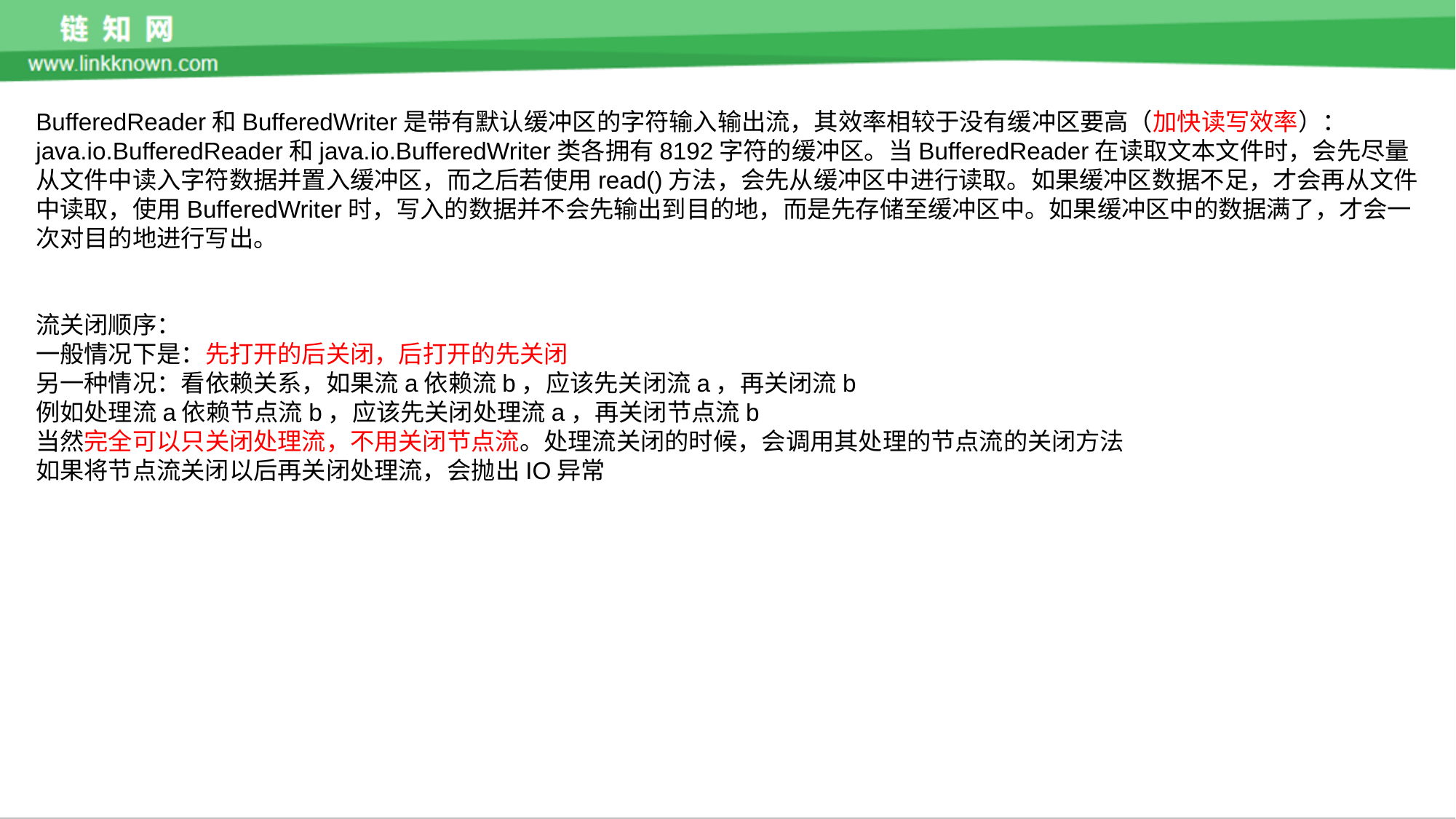

BufferedReader和BufferedWriter是带有默认缓冲区的字符输入输出流，其效率相较于没有缓冲区要高（加快读写效率）：
java.io.BufferedReader和java.io.BufferedWriter类各拥有8192字符的缓冲区。当BufferedReader在读取文本文件时，会先尽量从文件中读入字符数据并置入缓冲区，而之后若使用read()方法，会先从缓冲区中进行读取。如果缓冲区数据不足，才会再从文件中读取，使用BufferedWriter时，写入的数据并不会先输出到目的地，而是先存储至缓冲区中。如果缓冲区中的数据满了，才会一次对目的地进行写出。

流关闭顺序：
一般情况下是：先打开的后关闭，后打开的先关闭
另一种情况：看依赖关系，如果流a依赖流b，应该先关闭流a，再关闭流b
例如处理流a依赖节点流b，应该先关闭处理流a，再关闭节点流b
当然完全可以只关闭处理流，不用关闭节点流。处理流关闭的时候，会调用其处理的节点流的关闭方法
如果将节点流关闭以后再关闭处理流，会抛出IO异常